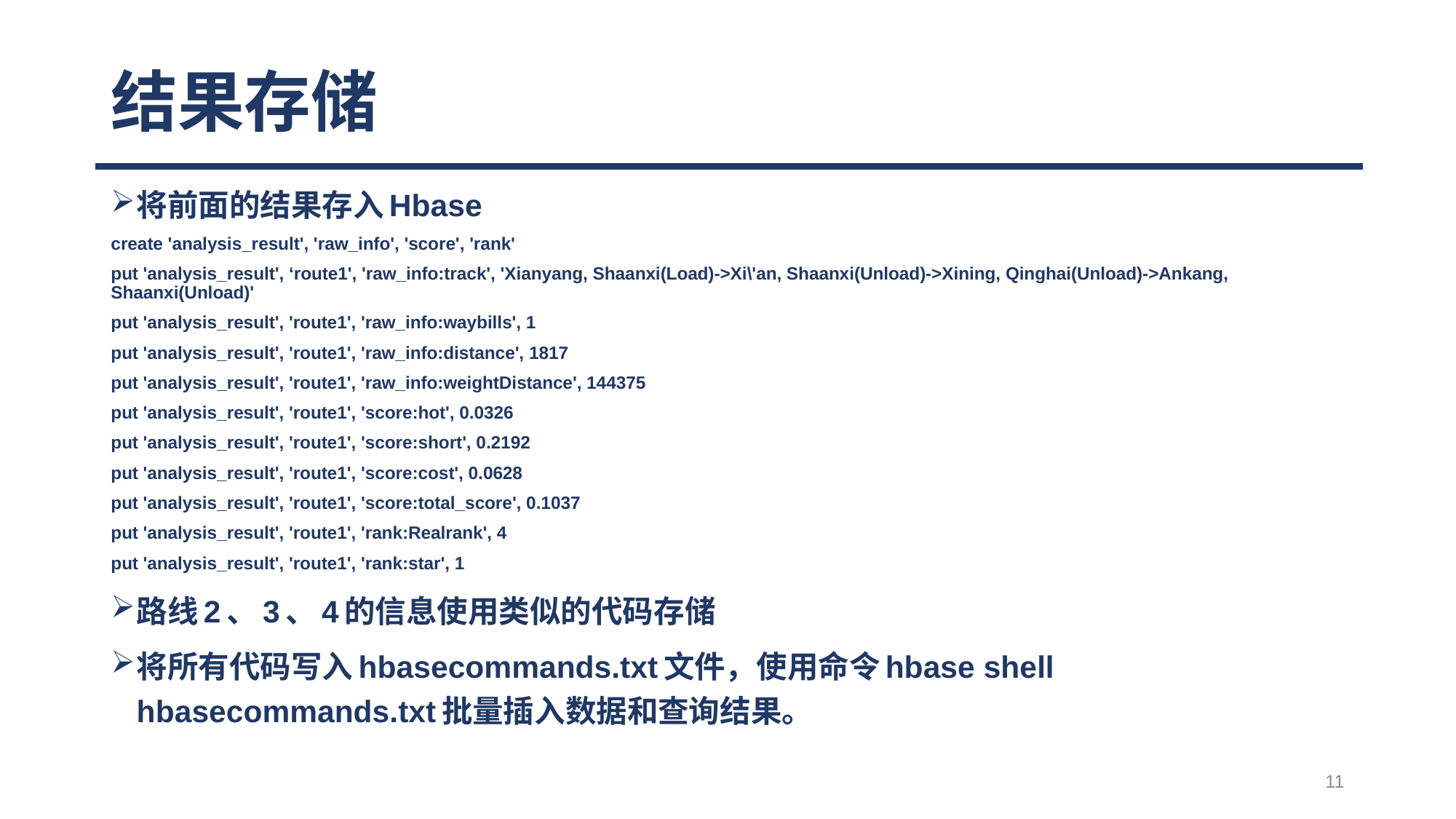

# 结果存储
将前面的结果存入Hbase
create 'analysis_result', 'raw_info', 'score', 'rank'
put 'analysis_result', ‘route1', 'raw_info:track', 'Xianyang, Shaanxi(Load)->Xi\'an, Shaanxi(Unload)->Xining, Qinghai(Unload)->Ankang, Shaanxi(Unload)'
put 'analysis_result', 'route1', 'raw_info:waybills', 1
put 'analysis_result', 'route1', 'raw_info:distance', 1817
put 'analysis_result', 'route1', 'raw_info:weightDistance', 144375
put 'analysis_result', 'route1', 'score:hot', 0.0326
put 'analysis_result', 'route1', 'score:short', 0.2192
put 'analysis_result', 'route1', 'score:cost', 0.0628
put 'analysis_result', 'route1', 'score:total_score', 0.1037
put 'analysis_result', 'route1', 'rank:Realrank', 4
put 'analysis_result', 'route1', 'rank:star', 1
路线2、3、4的信息使用类似的代码存储
将所有代码写入hbasecommands.txt文件，使用命令hbase shell hbasecommands.txt批量插入数据和查询结果。
11